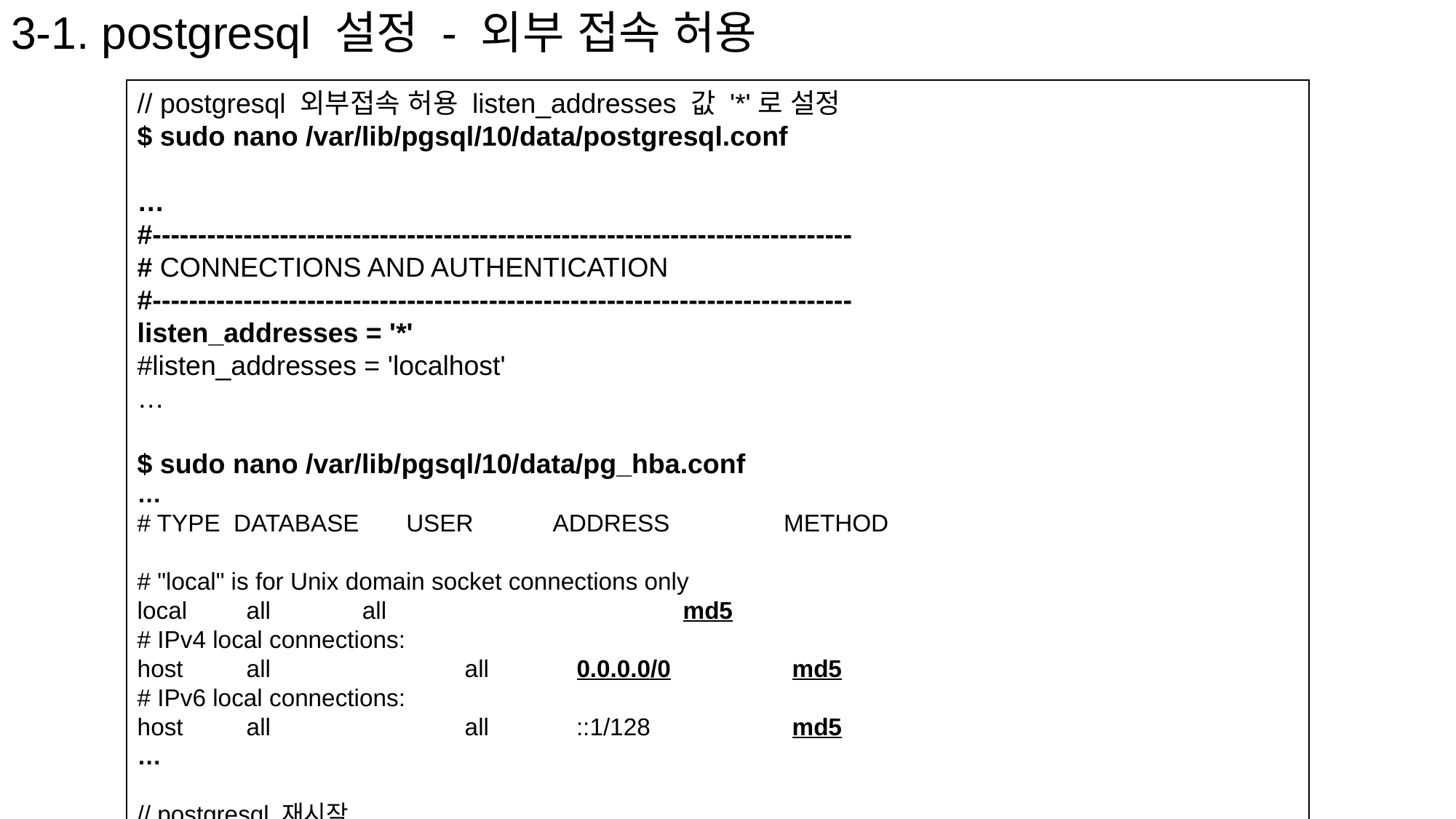

# 3-1. postgresql 설정 - 외부 접속 허용
// postgresql 외부접속 허용 listen_addresses 값 '*'로 설정
$ sudo nano /var/lib/pgsql/10/data/postgresql.conf

…
#-----------------------------------------------------------------------------
# CONNECTIONS AND AUTHENTICATION
#-----------------------------------------------------------------------------
listen_addresses = '*'
#listen_addresses = 'localhost'
…

$ sudo nano /var/lib/pgsql/10/data/pg_hba.conf
…
# TYPE  DATABASE       USER            ADDRESS                 METHOD

# "local" is for Unix domain socket connections only
local   	all            	 all                                    	md5
# IPv4 local connections:
host    	all             	all             0.0.0.0/0               	md5
# IPv6 local connections:
host    	all             	all             ::1/128               	md5
…

// postgresql 재시작
# systemctl restart postgresql-10
PostgreSQL 버전별 다운로드
# PostgreSQL13
yum install -y postgresql13-server

# PostgreSQL12
yum install -y postgresql12-server

# PostgreSQL11
yum install -y postgresql11-server

# PostgreSQL10
yum install -y postgresql10-server

# PostgreSQL9.6
yum install -y postgresql96-server